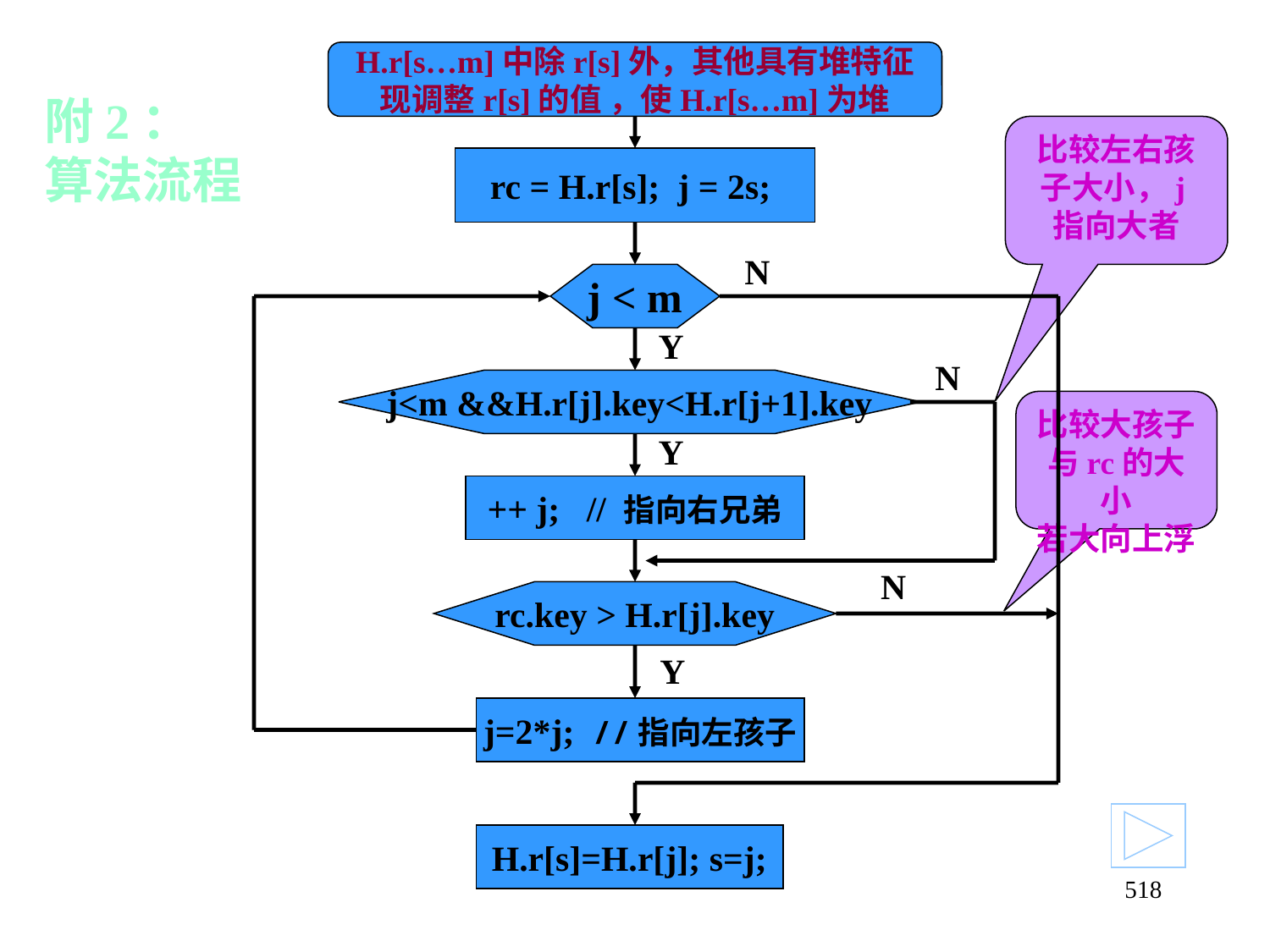

# 附2： 算法流程
H.r[s…m]中除r[s]外，其他具有堆特征
现调整r[s]的值 ，使H.r[s…m]为堆

rc = H.r[s];  j = 2s;

N
j < m

Y

N
j<m &&H.r[j].key<H.r[j+1].key

Y

++ j;   // 指向右兄弟

N

rc.key > H.r[j].key

Y

j=2*j;  //指向左孩子

H.r[s]=H.r[j]; s=j;
比较左右孩子大小，j指向大者
比较大孩子与rc的大小
若大向上浮

518